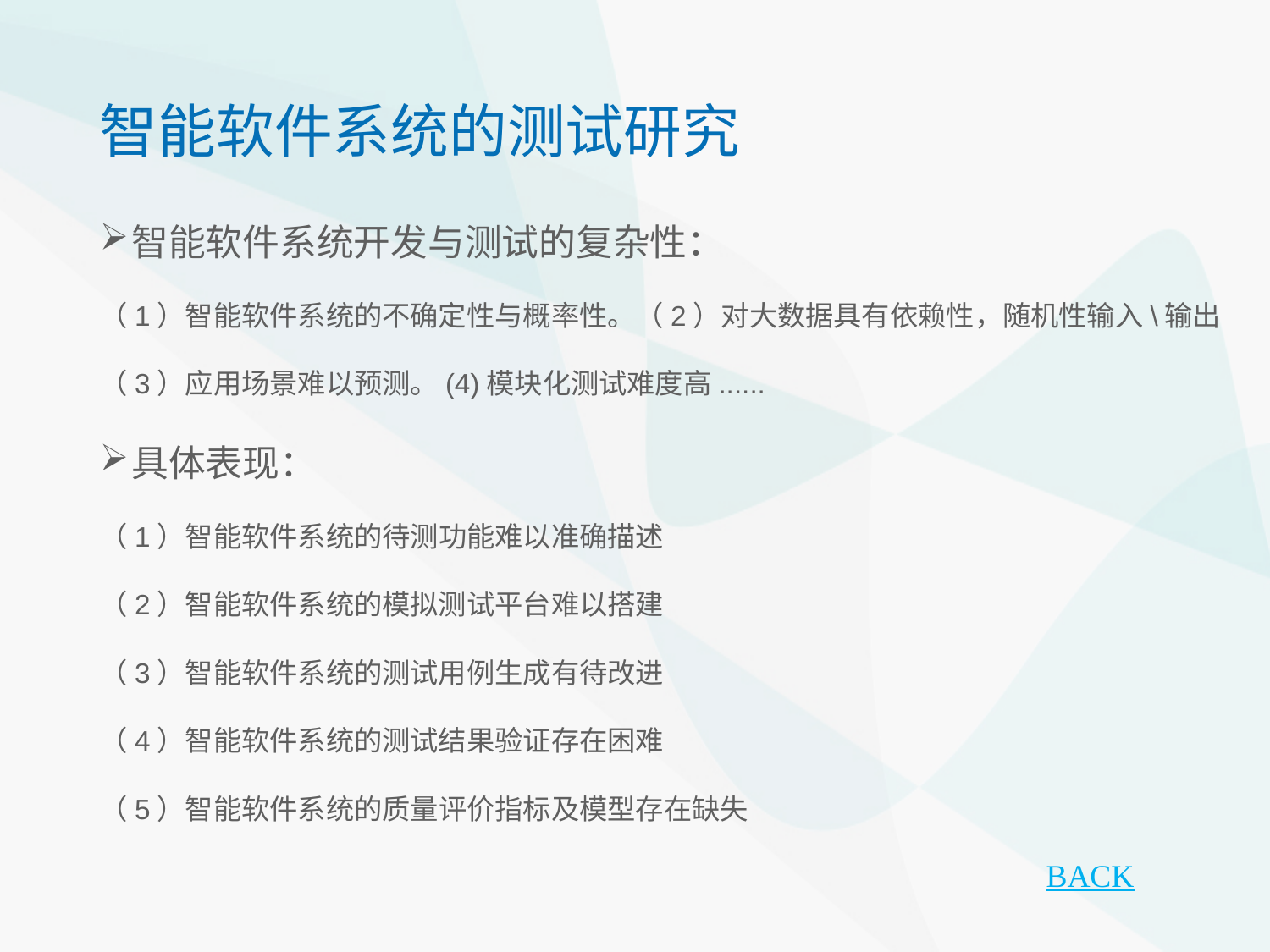

智能软件系统的测试研究
智能软件系统开发与测试的复杂性：
（1）智能软件系统的不确定性与概率性。（2）对大数据具有依赖性，随机性输入\输出
（3）应用场景难以预测。(4)模块化测试难度高......
具体表现：
（1）智能软件系统的待测功能难以准确描述
（2）智能软件系统的模拟测试平台难以搭建
（3）智能软件系统的测试用例生成有待改进
（4）智能软件系统的测试结果验证存在困难
（5）智能软件系统的质量评价指标及模型存在缺失

BACK